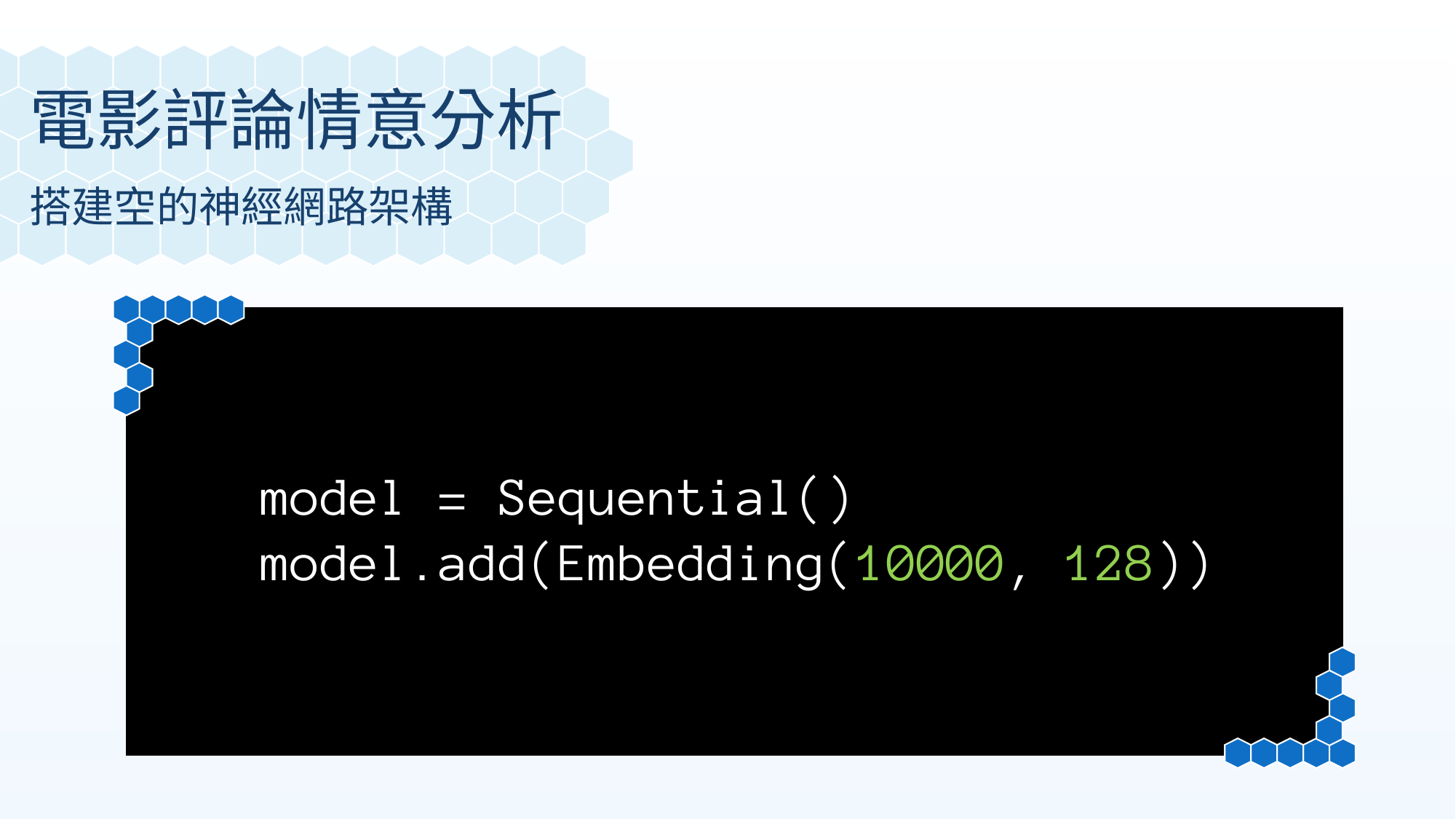

電影評論情意分析
搭建空的神經網路架構

model = Sequential()
model.add(Embedding(10000, 128))